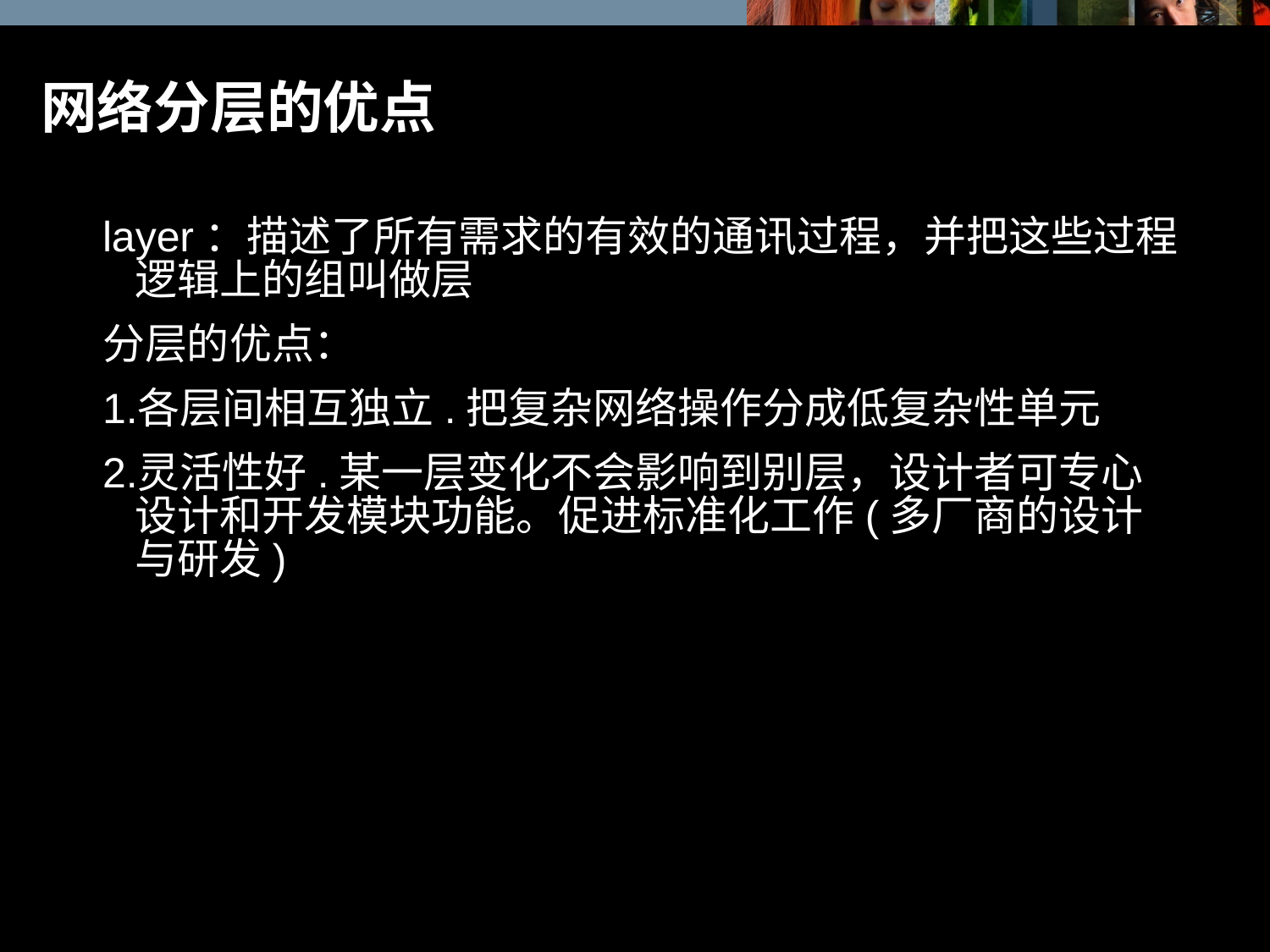

# 网络分层的优点
layer：描述了所有需求的有效的通讯过程，并把这些过程逻辑上的组叫做层
分层的优点：
各层间相互独立.把复杂网络操作分成低复杂性单元
灵活性好.某一层变化不会影响到别层，设计者可专心设计和开发模块功能。促进标准化工作(多厂商的设计与研发)